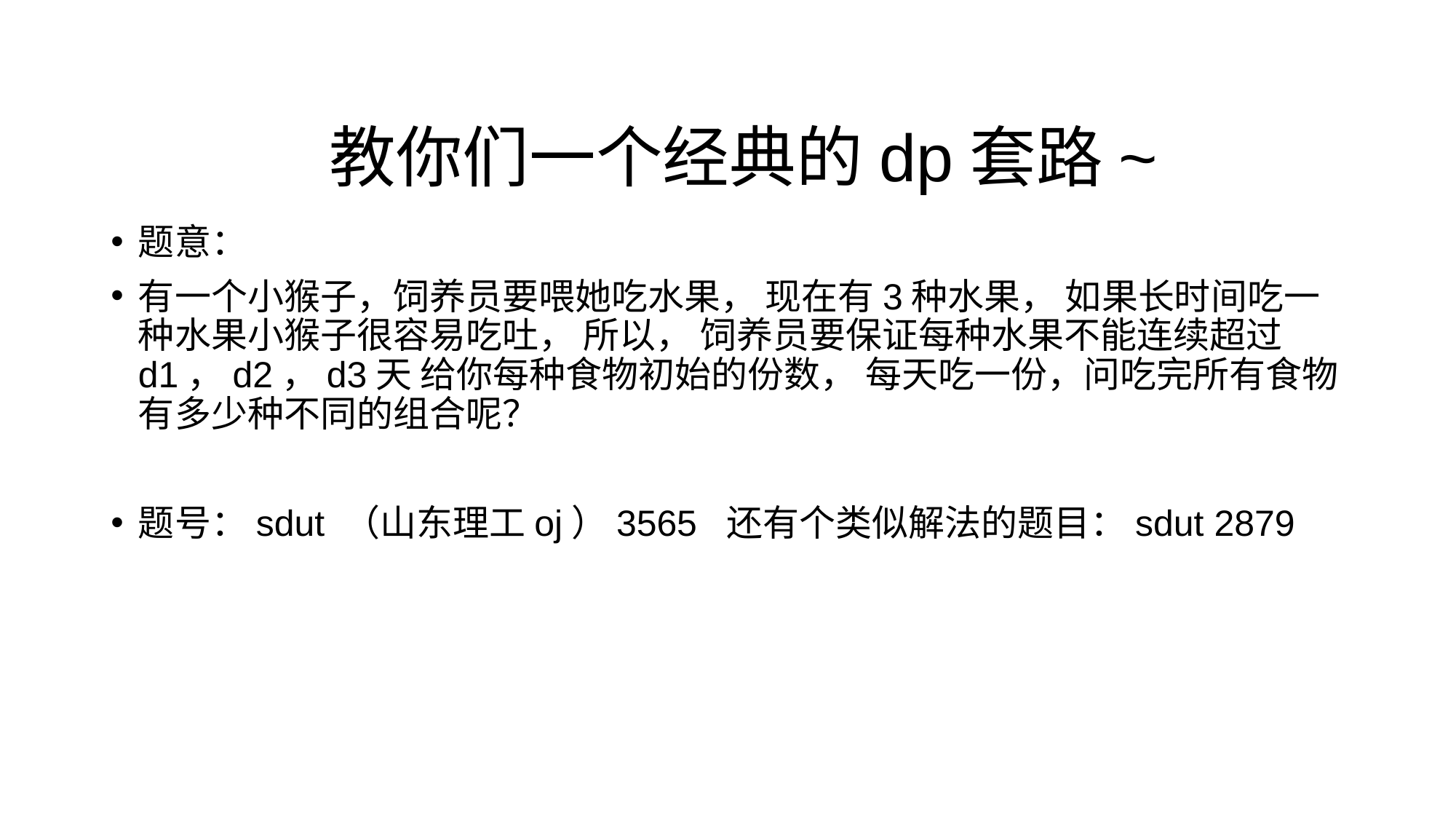

# 教你们一个经典的dp套路~
题意：
有一个小猴子，饲养员要喂她吃水果， 现在有3种水果， 如果长时间吃一种水果小猴子很容易吃吐， 所以， 饲养员要保证每种水果不能连续超过d1，d2，d3天 给你每种食物初始的份数， 每天吃一份，问吃完所有食物有多少种不同的组合呢？

题号：sdut （山东理工oj）3565  还有个类似解法的题目：sdut 2879